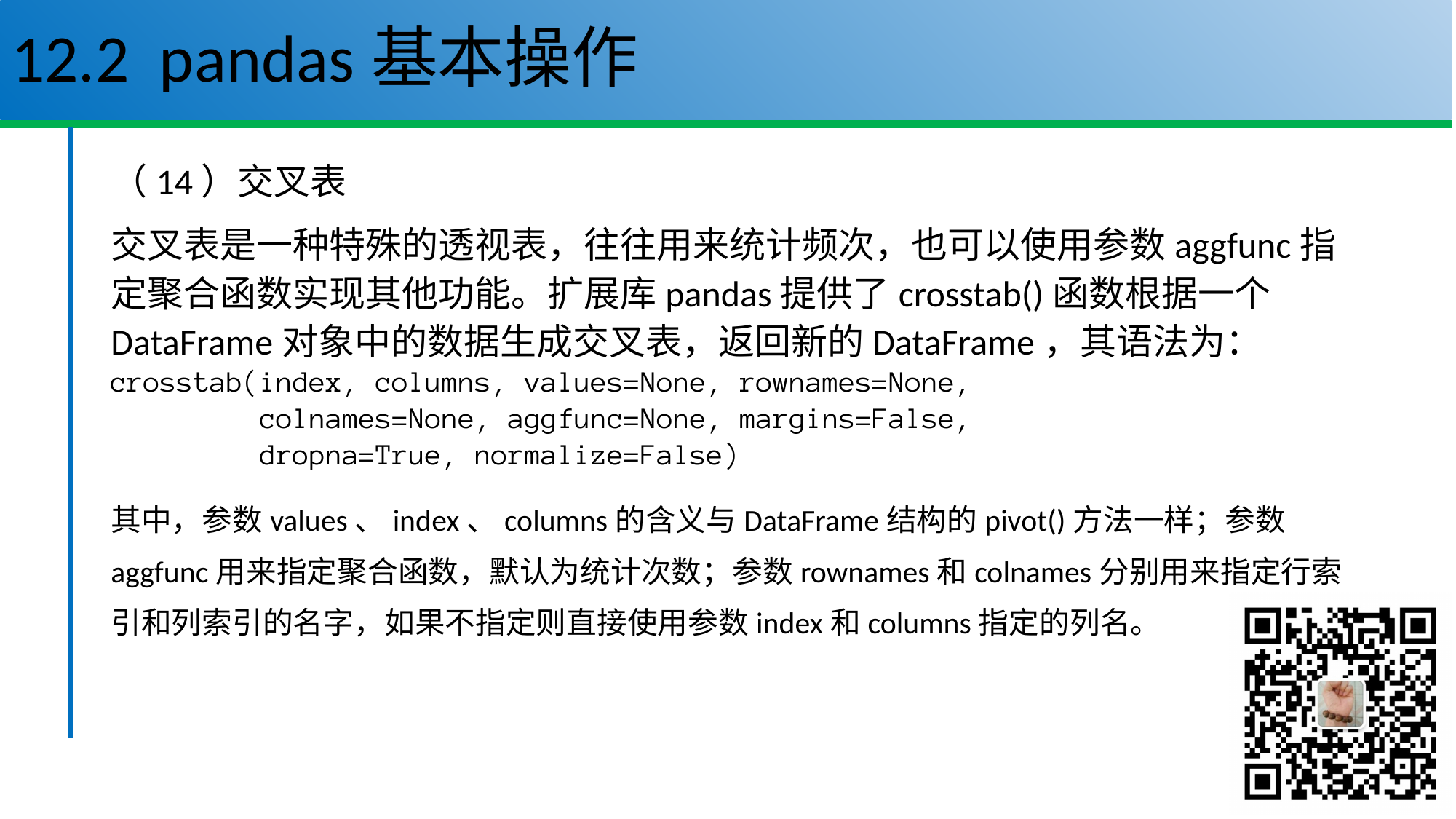

# 12.2  pandas基本操作
（14）交叉表
交叉表是一种特殊的透视表，往往用来统计频次，也可以使用参数aggfunc指定聚合函数实现其他功能。扩展库pandas提供了crosstab()函数根据一个DataFrame对象中的数据生成交叉表，返回新的DataFrame，其语法为：
crosstab(index, columns, values=None, rownames=None,
         colnames=None, aggfunc=None, margins=False,
         dropna=True, normalize=False)
其中，参数values、index、columns的含义与DataFrame结构的pivot()方法一样；参数aggfunc用来指定聚合函数，默认为统计次数；参数rownames和colnames分别用来指定行索引和列索引的名字，如果不指定则直接使用参数index和columns指定的列名。
98